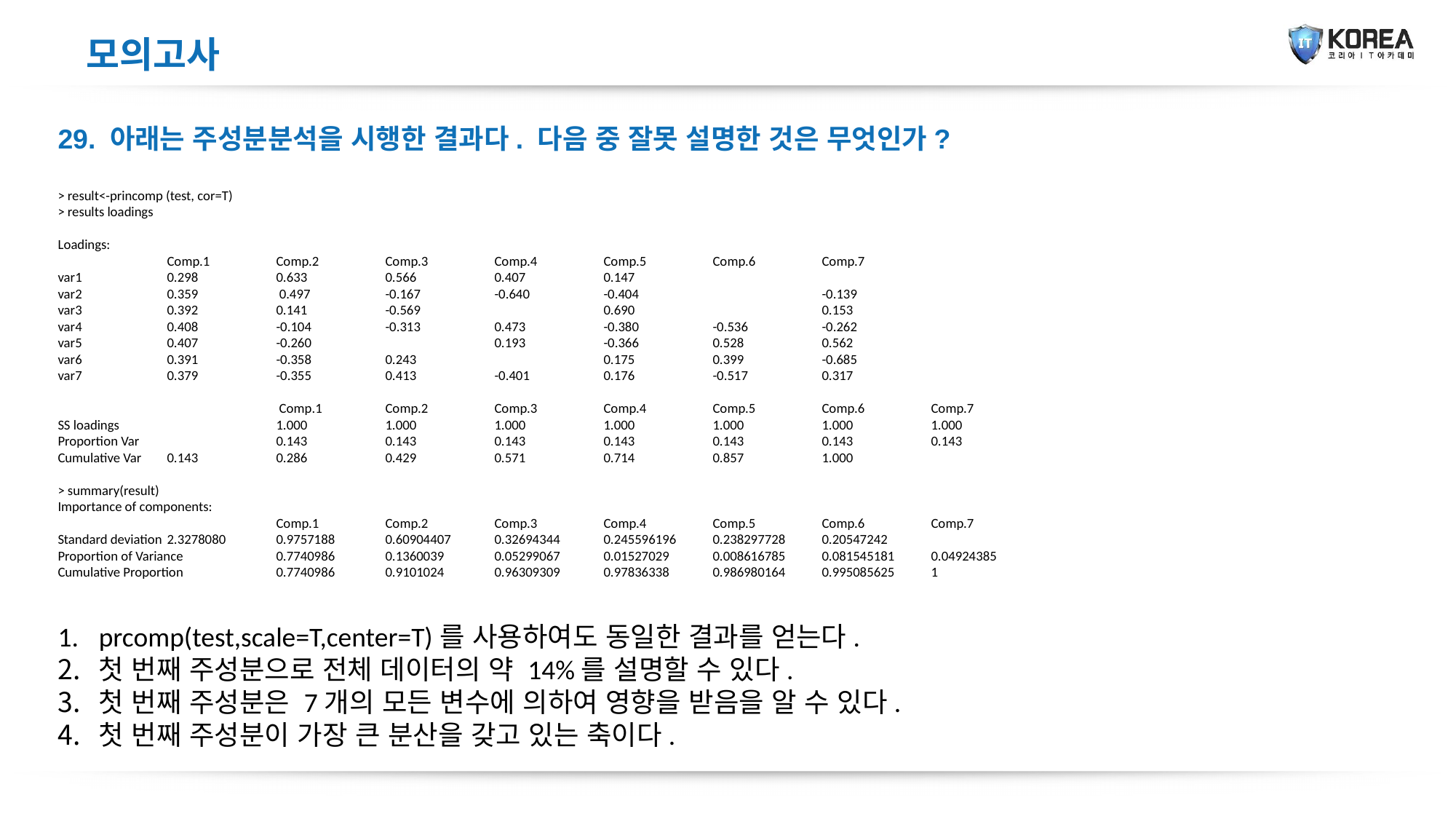

모의고사
29. 아래는 주성분분석을 시행한 결과다. 다음 중 잘못 설명한 것은 무엇인가?

> result<-princomp (test, cor=T)
> results loadings

Loadings:
	Comp.1	Comp.2	Comp.3	Comp.4	Comp.5	Comp.6	Comp.7
var1	0.298	0.633	0.566	0.407	0.147
var2	0.359	 0.497	-0.167	-0.640	-0.404		-0.139
var3	0.392	0.141	-0.569		0.690		0.153
var4	0.408	-0.104	-0.313	0.473	-0.380	-0.536	-0.262
var5	0.407	-0.260		0.193	-0.366	0.528	0.562
var6 	0.391	-0.358	0.243		0.175	0.399	-0.685
var7	0.379	-0.355	0.413	-0.401	0.176	-0.517	0.317

		 Comp.1	Comp.2	Comp.3	Comp.4	Comp.5	Comp.6	Comp.7
SS loadings		1.000	1.000	1.000	1.000	1.000	1.000	1.000
Proportion Var		0.143	0.143	0.143	0.143	0.143	0.143	0.143
Cumulative Var	0.143	0.286	0.429	0.571	0.714	0.857	1.000

> summary(result)
Importance of components:
		Comp.1	Comp.2	Comp.3	Comp.4	Comp.5	Comp.6	Comp.7
Standard deviation 	2.3278080 	0.9757188 	0.60904407 	0.32694344 	0.245596196 	0.238297728	0.20547242
Proportion of Variance 	0.7740986	0.1360039	0.05299067	0.01527029	0.008616785	0.081545181	0.04924385
Cumulative Proportion 	0.7740986	0.9101024	0.96309309 	0.97836338 	0.986980164 	0.995085625 	1

prcomp(test,scale=T,center=T)를 사용하여도 동일한 결과를 얻는다.
첫 번째 주성분으로 전체 데이터의 약 14%를 설명할 수 있다.
첫 번째 주성분은 7개의 모든 변수에 의하여 영향을 받음을 알 수 있다.
첫 번째 주성분이 가장 큰 분산을 갖고 있는 축이다.